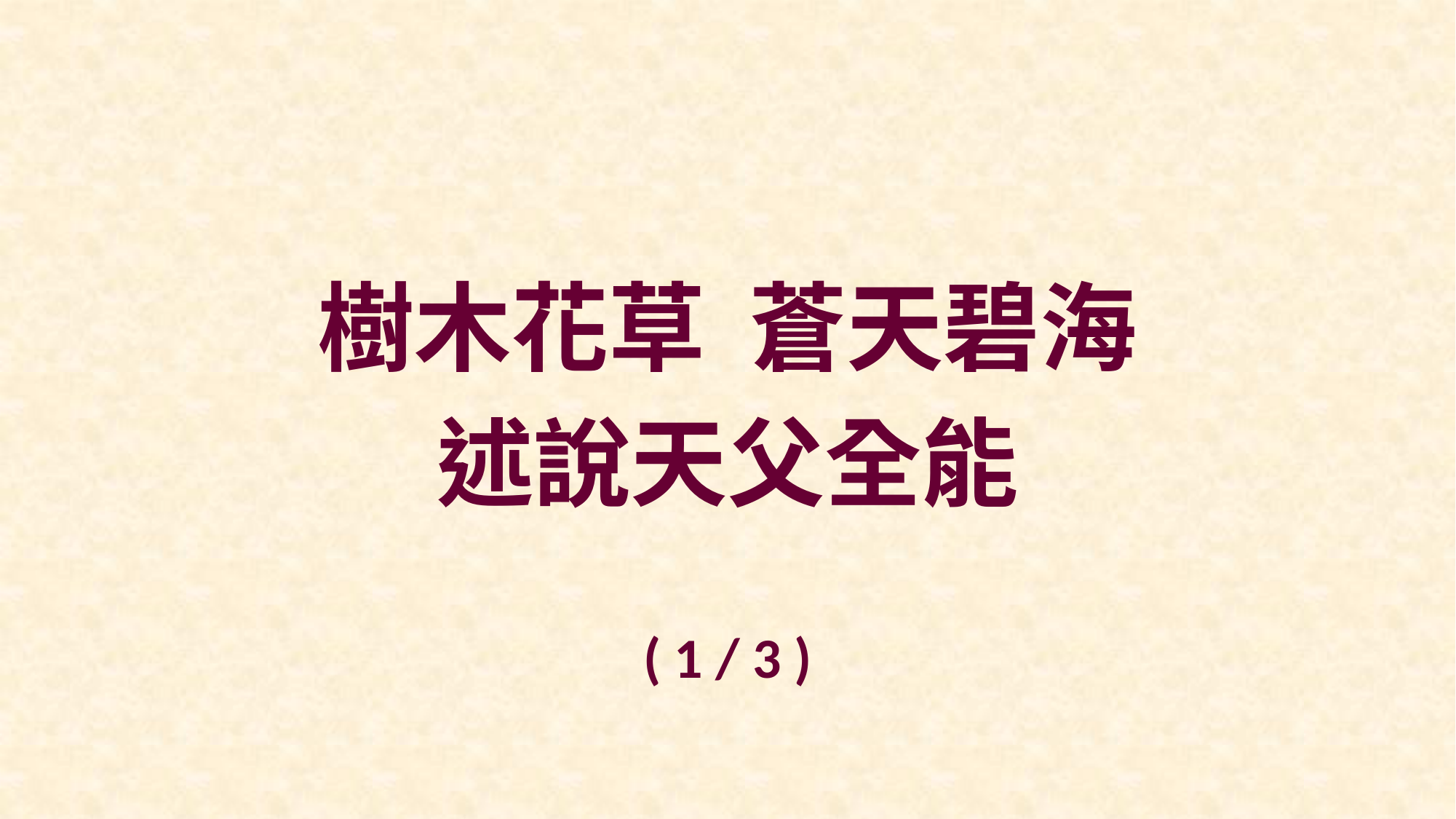

樹木花草  蒼天碧海
述說天父全能
( 1 / 3 )